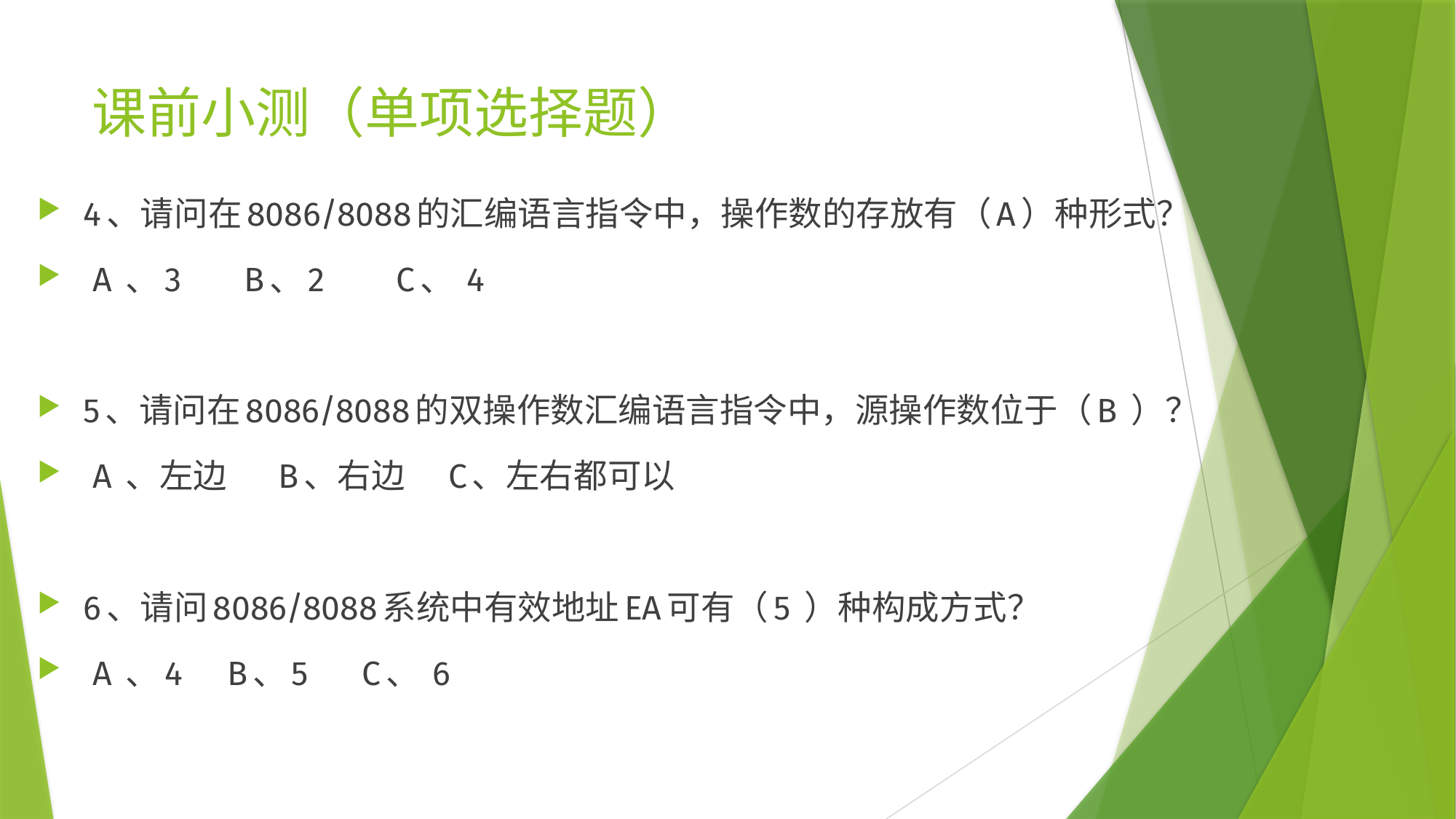

# 课前小测（单项选择题）
4、请问在8086/8088的汇编语言指令中，操作数的存放有（A）种形式？
 A 、3       B、2        C、 4

5、请问在8086/8088的双操作数汇编语言指令中，源操作数位于（B ）？
 A 、左边      B、右边     C、左右都可以

6、请问8086/8088系统中有效地址EA可有（5 ）种构成方式？
 A 、4     B、5      C、 6